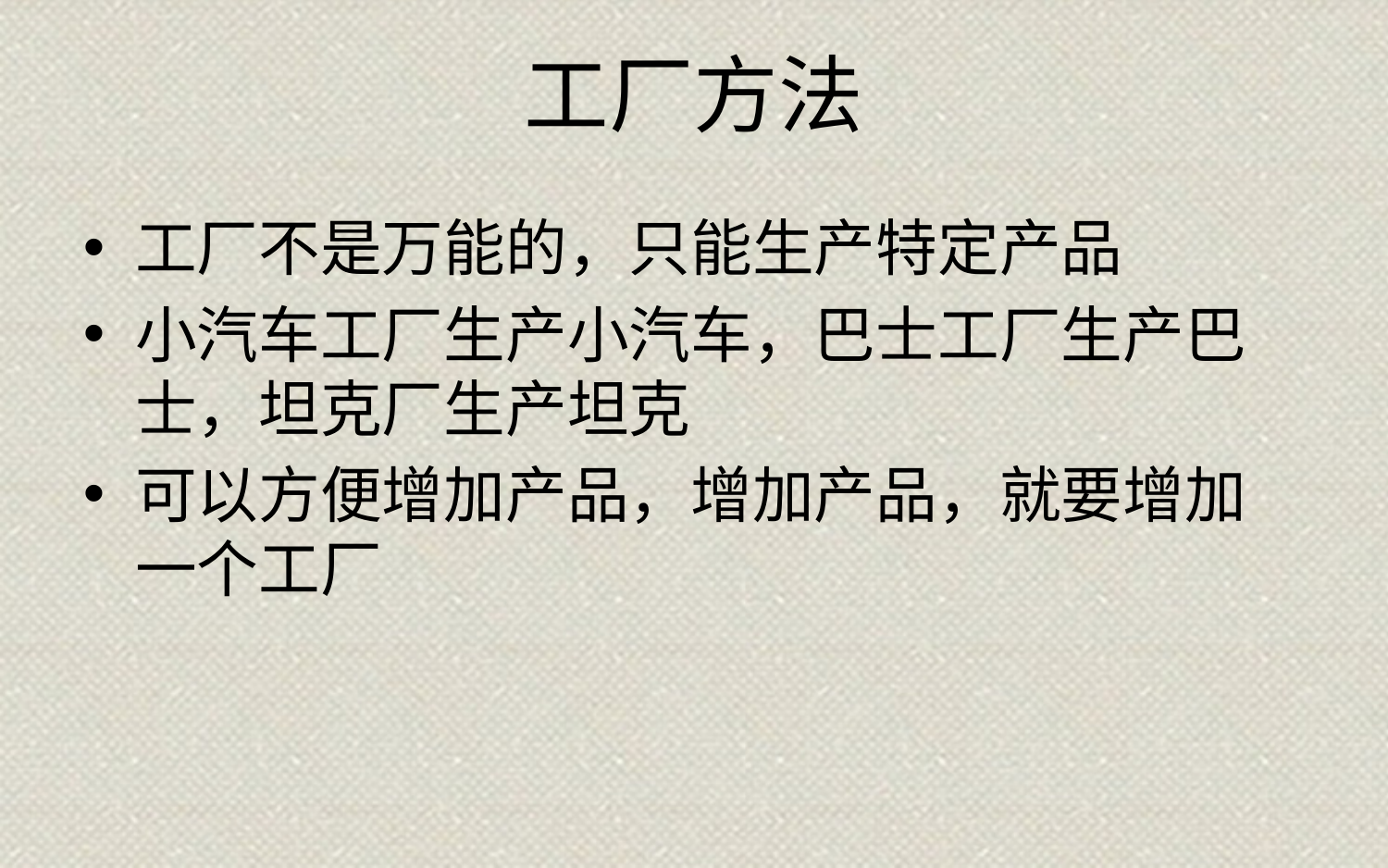

# 工厂方法
工厂不是万能的，只能生产特定产品
小汽车工厂生产小汽车，巴士工厂生产巴士，坦克厂生产坦克
可以方便增加产品，增加产品，就要增加一个工厂